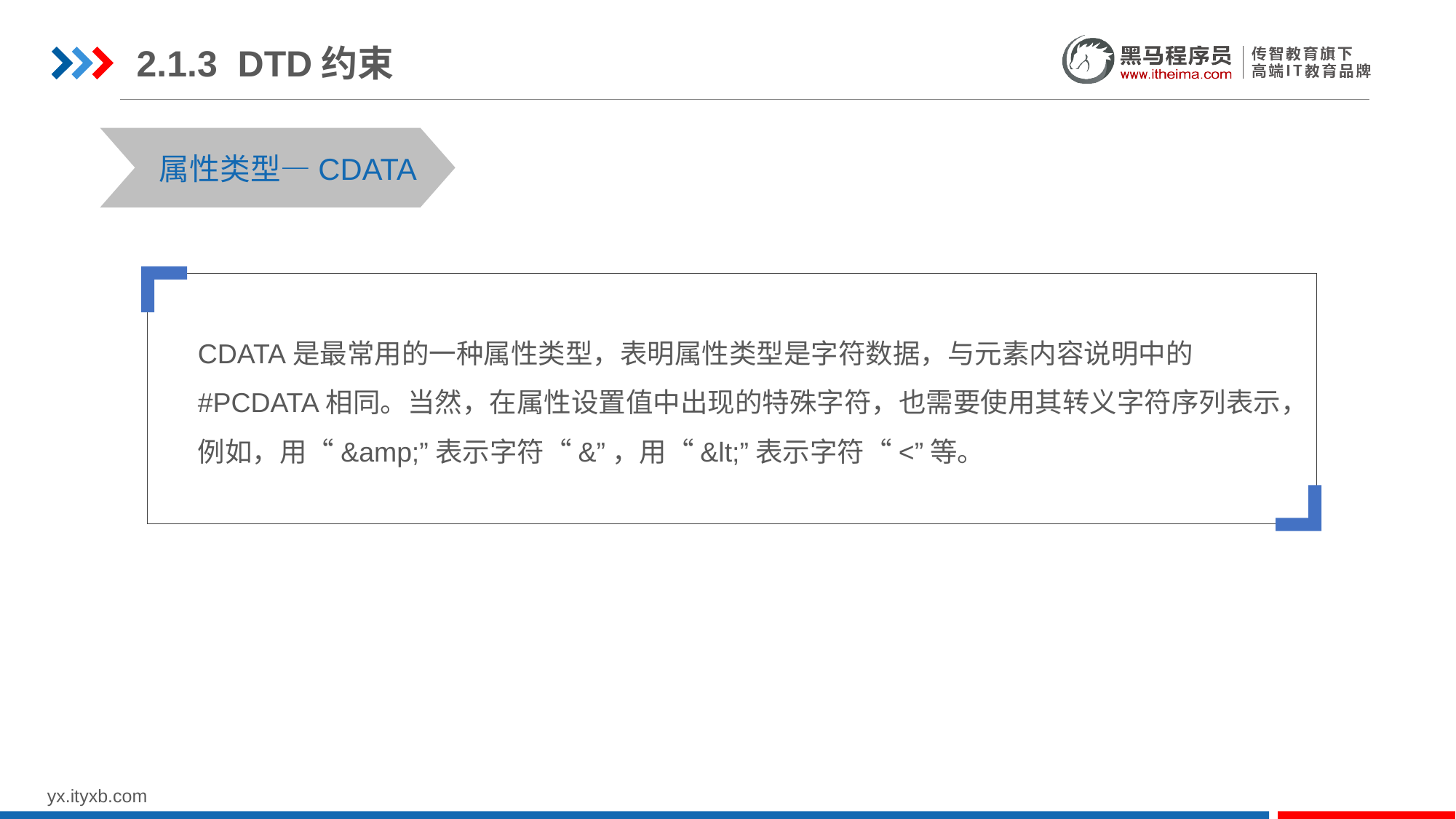

2.1.3  DTD约束

属性类型—CDATA

CDATA是最常用的一种属性类型，表明属性类型是字符数据，与元素内容说明中的#PCDATA相同。当然，在属性设置值中出现的特殊字符，也需要使用其转义字符序列表示，例如，用“&amp;”表示字符“&”，用“&lt;”表示字符“<”等。